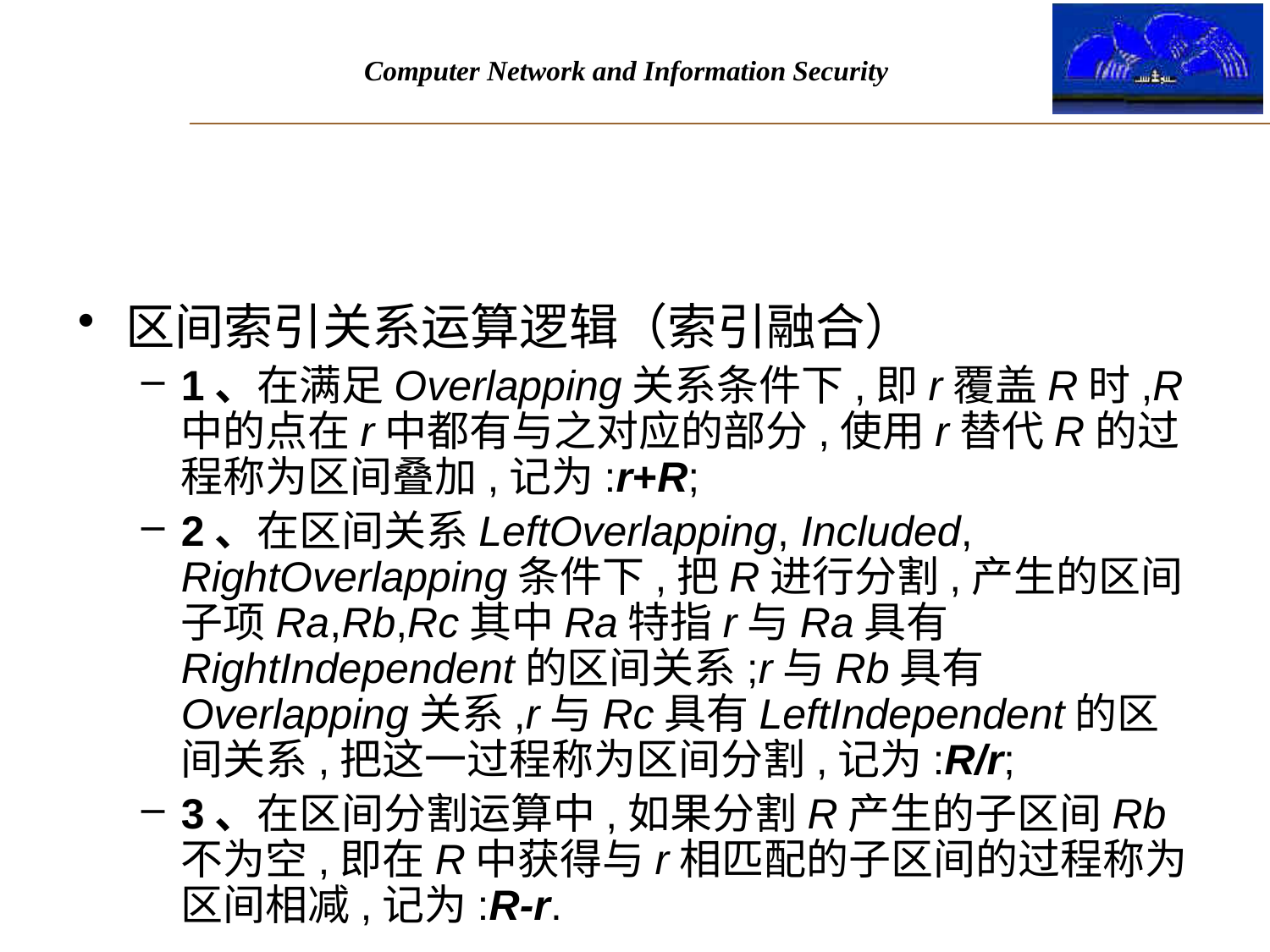

#
区间索引关系运算逻辑（索引融合）
1、在满足Overlapping关系条件下,即r覆盖R时,R中的点在r中都有与之对应的部分,使用r替代R的过程称为区间叠加,记为:r+R;
2、在区间关系LeftOverlapping, Included, RightOverlapping条件下,把R进行分割,产生的区间子项Ra,Rb,Rc其中Ra特指r与Ra具有RightIndependent的区间关系;r与Rb具有Overlapping关系,r与Rc具有LeftIndependent的区间关系,把这一过程称为区间分割,记为:R/r;
3、在区间分割运算中,如果分割R产生的子区间Rb不为空,即在R中获得与r相匹配的子区间的过程称为区间相减,记为:R-r.